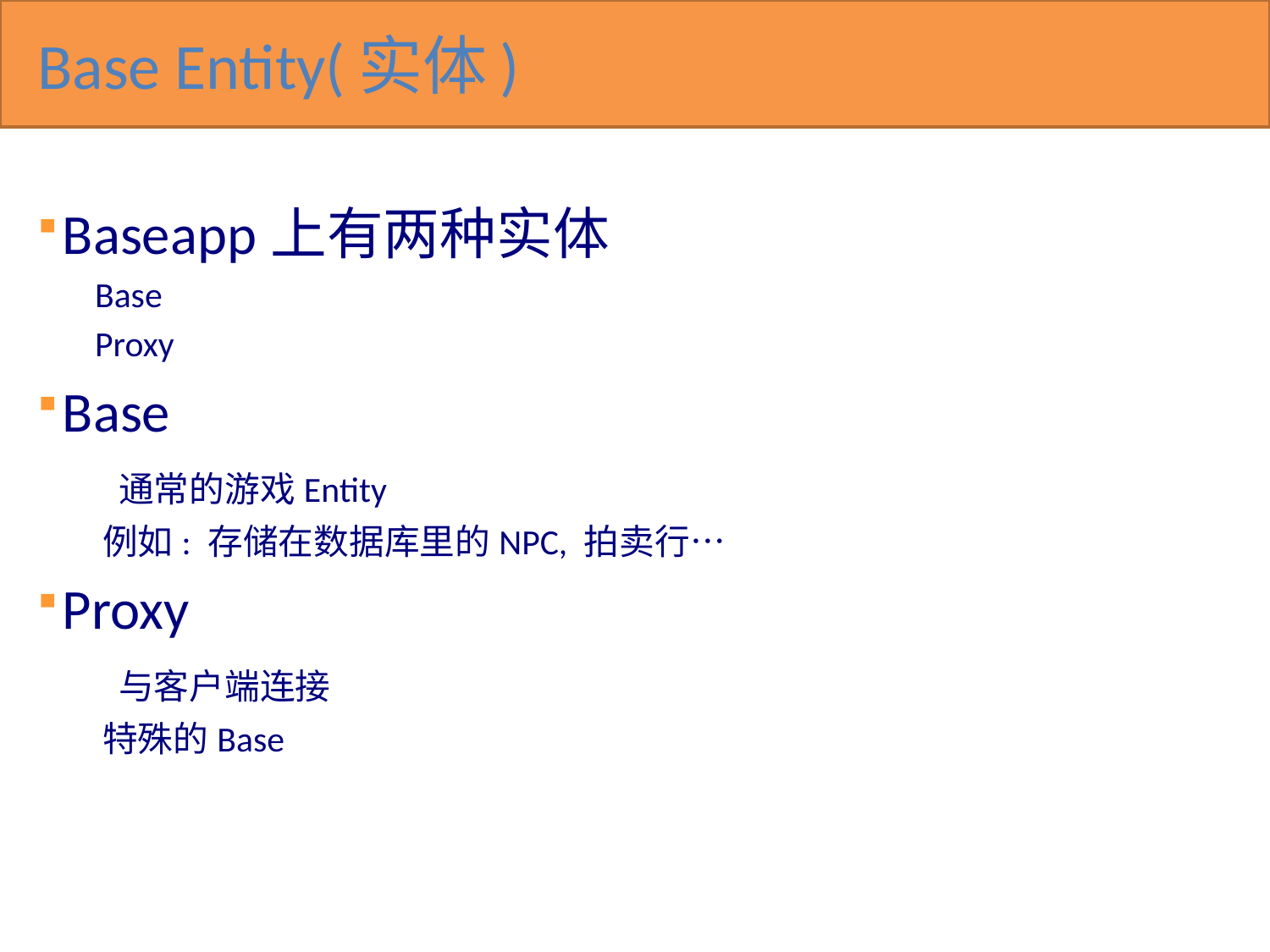

# Base Entity(实体)
Baseapp上有两种实体
    Base
    Proxy
Base
    通常的游戏Entity
    例如: 存储在数据库里的NPC, 拍卖行…
Proxy
    与客户端连接
    特殊的Base